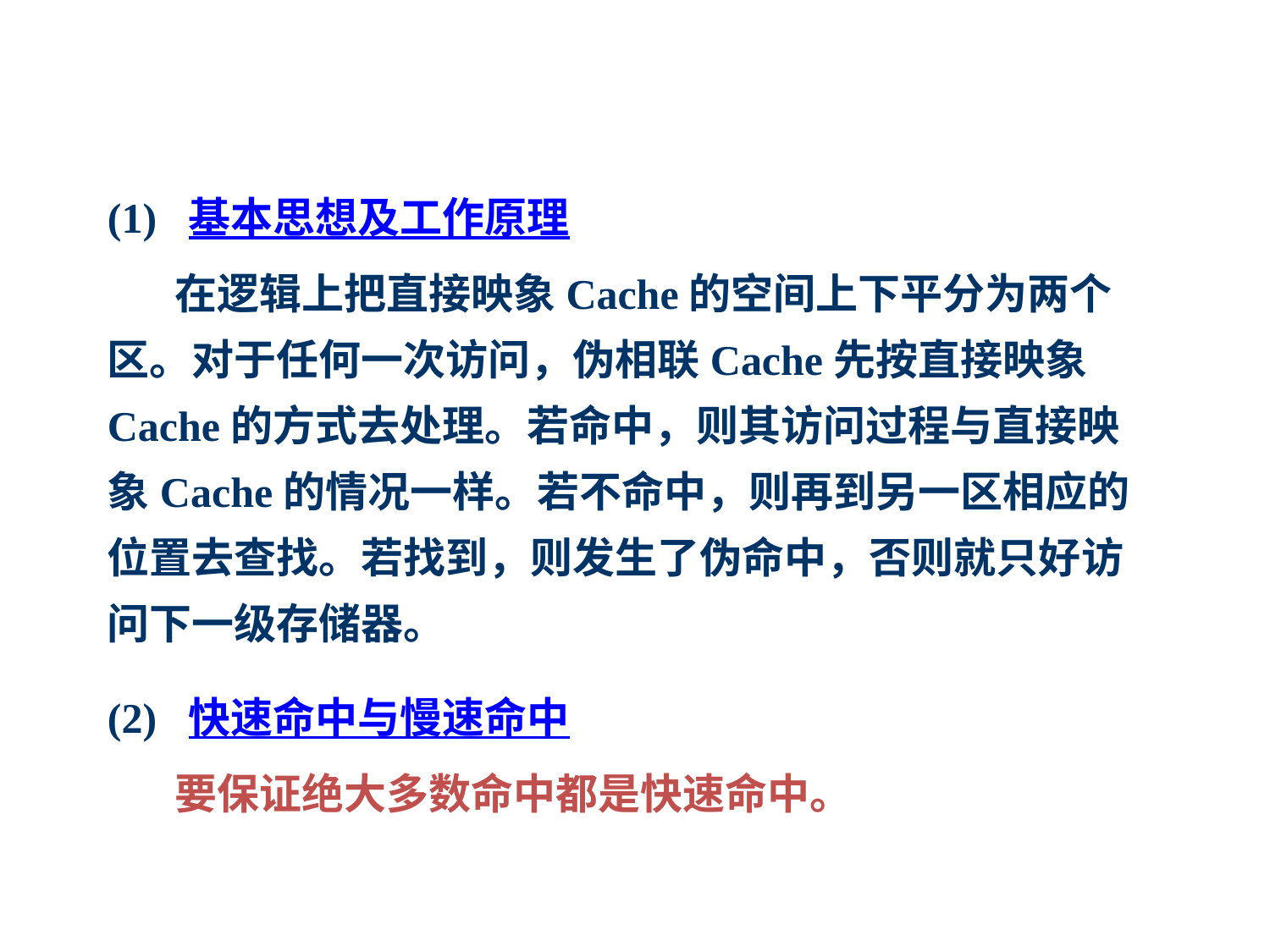

(1)  基本思想及工作原理
      在逻辑上把直接映象Cache的空间上下平分为两个区。对于任何一次访问，伪相联Cache先按直接映象Cache的方式去处理。若命中，则其访问过程与直接映象Cache的情况一样。若不命中，则再到另一区相应的位置去查找。若找到，则发生了伪命中，否则就只好访问下一级存储器。
(2)  快速命中与慢速命中
      要保证绝大多数命中都是快速命中。